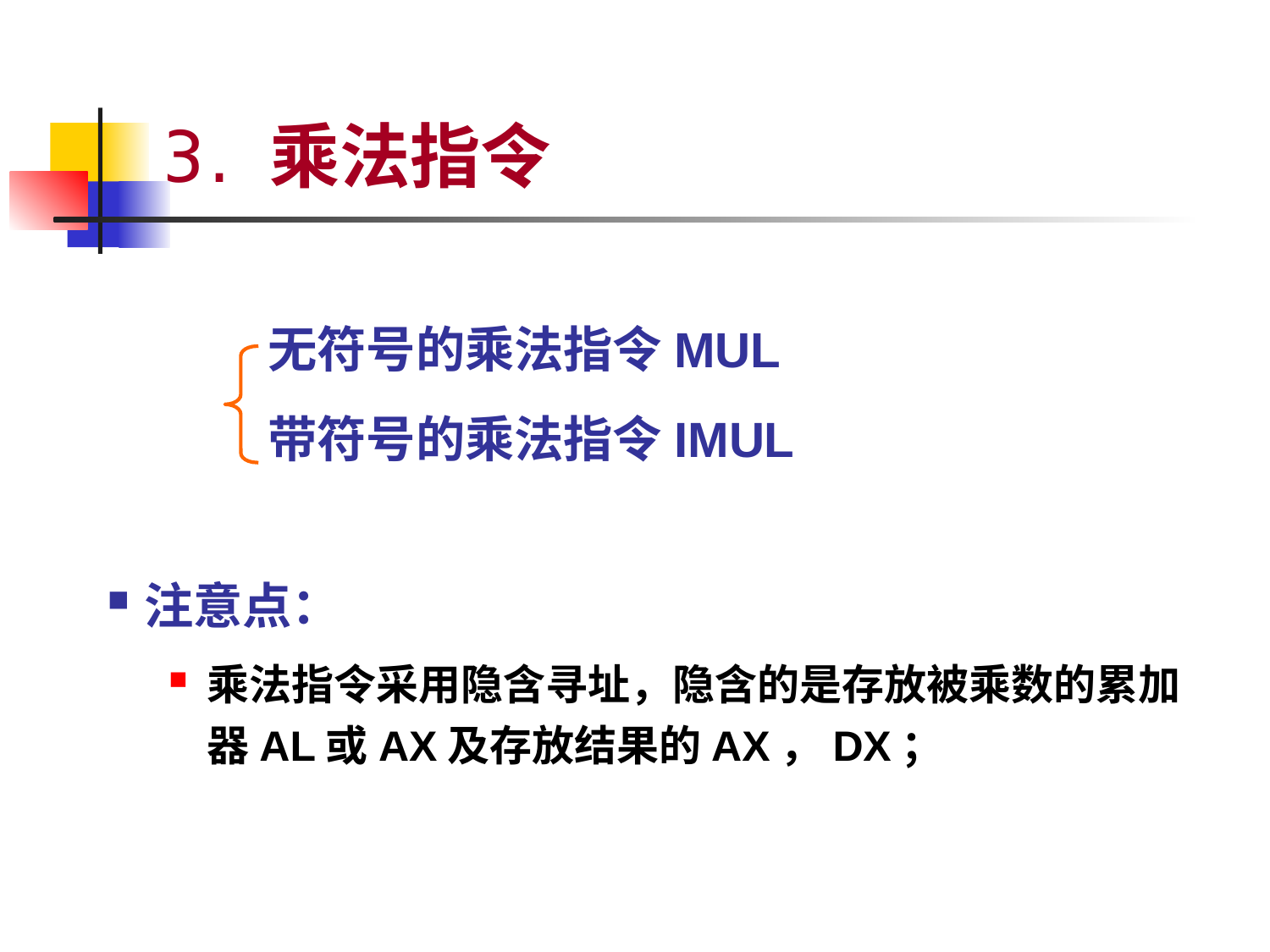

# 3. 乘法指令
无符号的乘法指令MUL
带符号的乘法指令IMUL

注意点：
乘法指令采用隐含寻址，隐含的是存放被乘数的累加器AL或AX及存放结果的AX，DX；
106